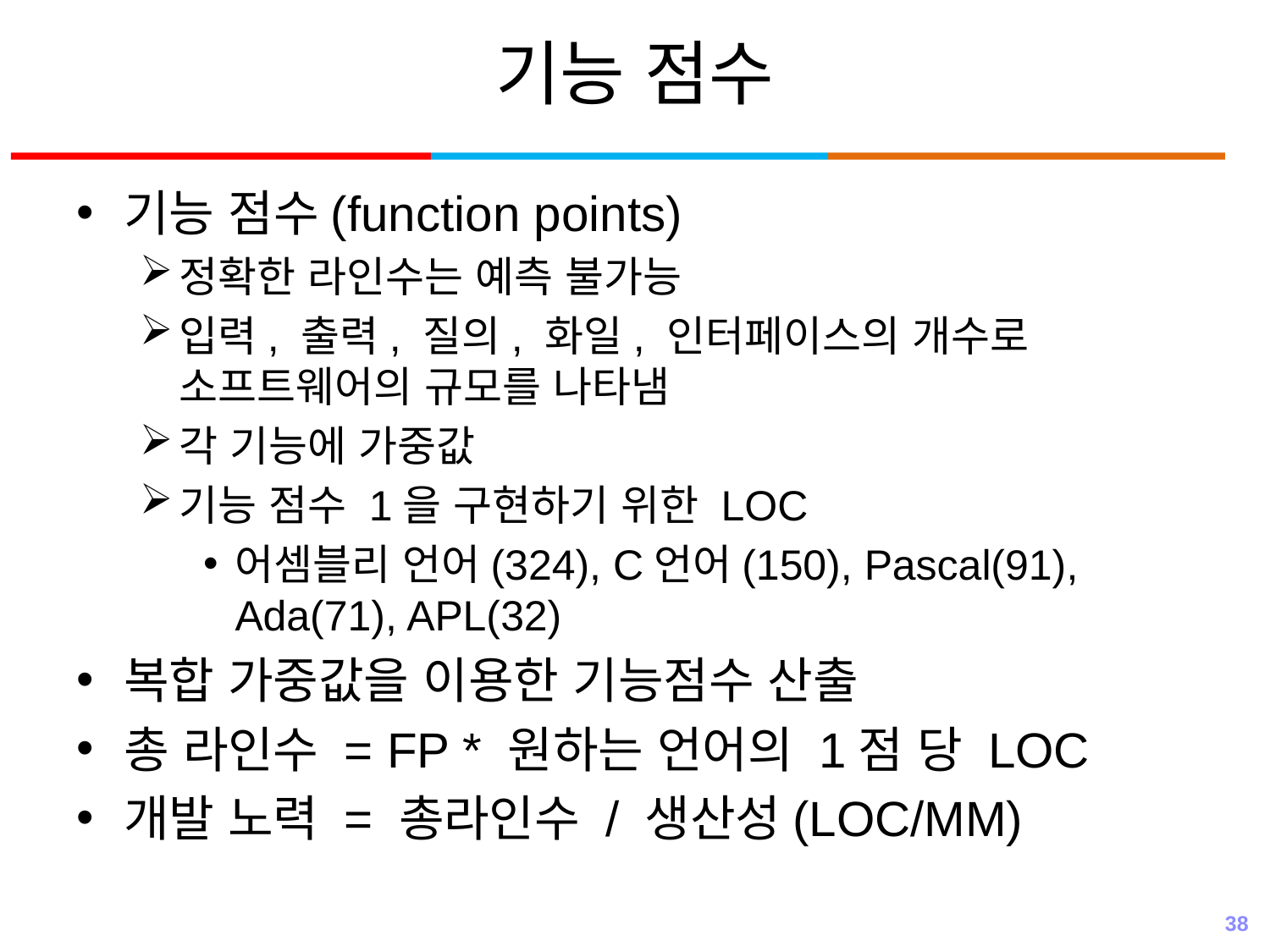

# 기능 점수
기능 점수(function points)
정확한 라인수는 예측 불가능
입력, 출력, 질의, 화일, 인터페이스의 개수로 소프트웨어의 규모를 나타냄
각 기능에 가중값
기능 점수 1을 구현하기 위한 LOC
어셈블리 언어(324), C언어(150), Pascal(91), Ada(71), APL(32)
복합 가중값을 이용한 기능점수 산출
총 라인수 = FP * 원하는 언어의 1점 당 LOC
개발 노력 = 총라인수 / 생산성(LOC/MM)
38